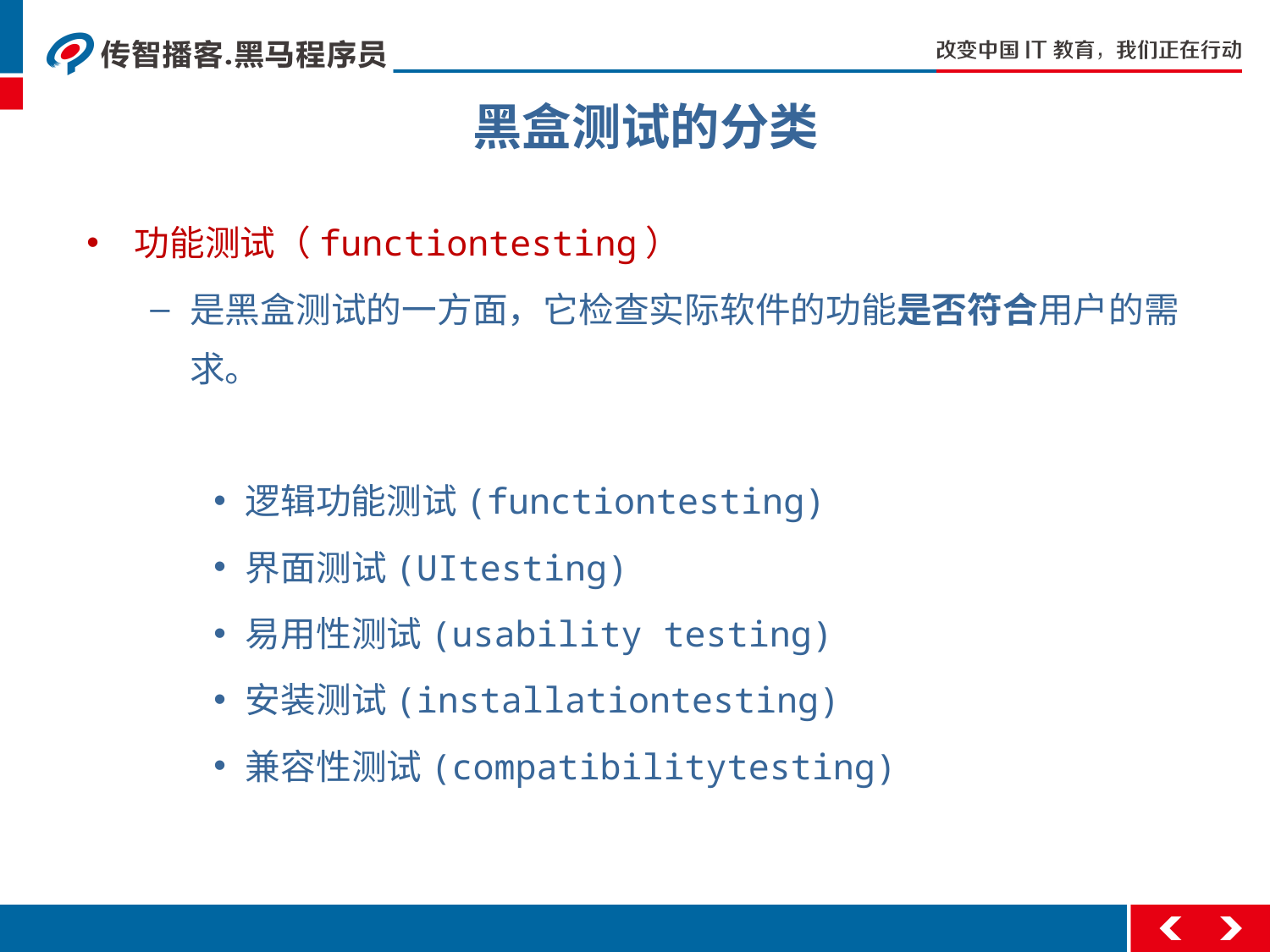

黑盒测试的分类
功能测试（functiontesting）
是黑盒测试的一方面，它检查实际软件的功能是否符合用户的需求。

逻辑功能测试(functiontesting)
界面测试(UItesting)
易用性测试(usability testing)
安装测试(installationtesting)
兼容性测试(compatibilitytesting)